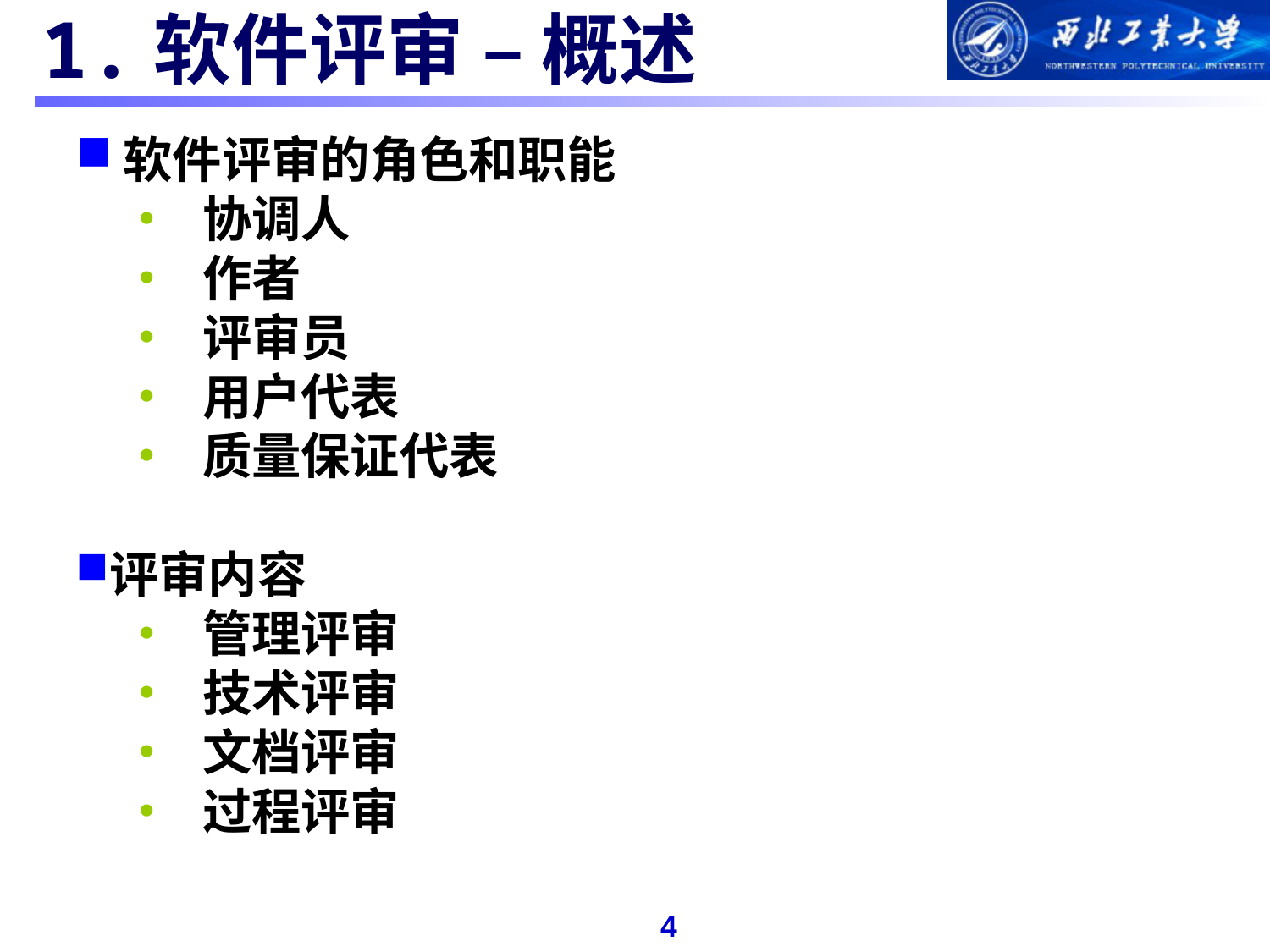

#
1.软件评审 – 概述
软件评审的角色和职能
协调人
作者
评审员
用户代表
质量保证代表

评审内容
管理评审
技术评审
文档评审
过程评审